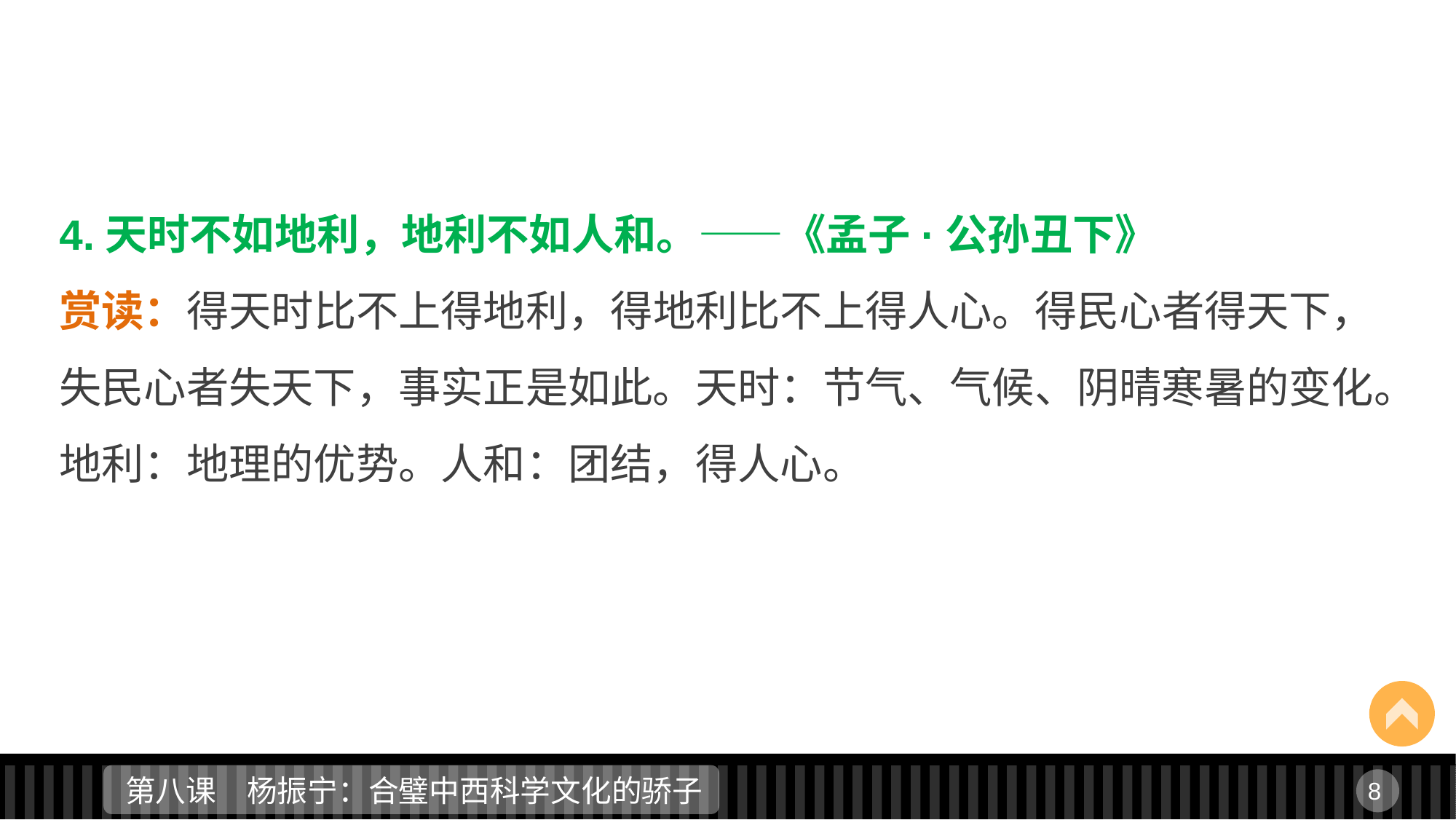

4.天时不如地利，地利不如人和。——《孟子·公孙丑下》
赏读：得天时比不上得地利，得地利比不上得人心。得民心者得天下，失民心者失天下，事实正是如此。天时：节气、气候、阴晴寒暑的变化。地利：地理的优势。人和：团结，得人心。